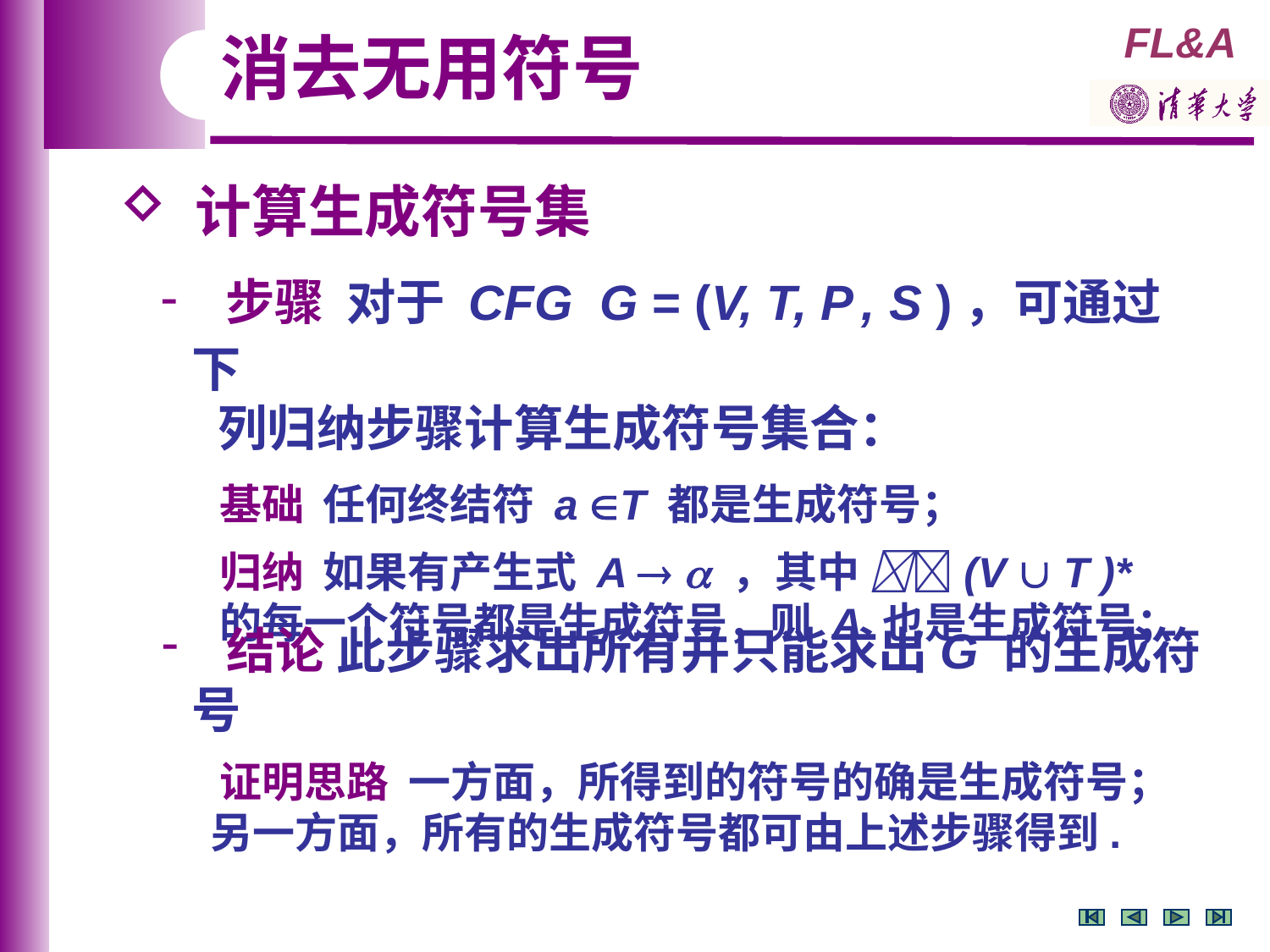

消去无用符号
 计算生成符号集
  步骤  对于 CFG  G = (V, T, P , S )，可通过下
    列归纳步骤计算生成符号集合：

     基础  任何终结符 a ∈T 都是生成符号；

     归纳  如果有产生式 A → α ，其中 α∈(V ∪ T )*
     的每一个符号都是生成符号，则 A 也是生成符号；
  结论 此步骤求出所有并只能求出G 的生成符号

     证明思路  一方面，所得到的符号的确是生成符号；
    另一方面，所有的生成符号都可由上述步骤得到.